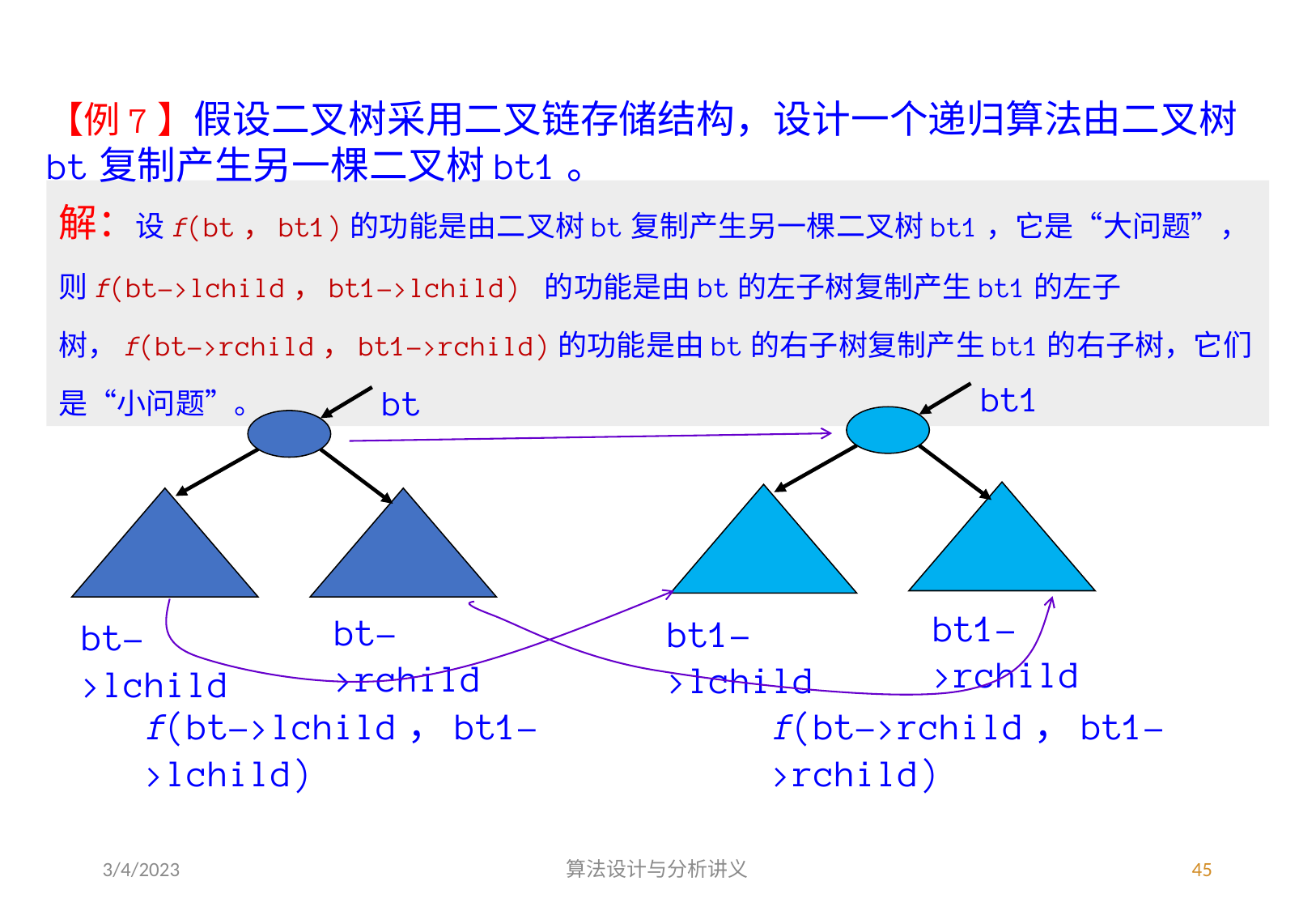

【例7】假设二叉树采用二叉链存储结构，设计一个递归算法由二叉树bt复制产生另一棵二叉树bt1。
解：设f(bt，bt1)的功能是由二叉树bt复制产生另一棵二叉树bt1，它是“大问题”，则f(bt->lchild，bt1->lchild) 的功能是由bt的左子树复制产生bt1的左子树，f(bt->rchild，bt1->rchild)的功能是由bt的右子树复制产生bt1的右子树，它们是“小问题”。
bt1
bt

f(bt->lchild，bt1->lchild)

f(bt->rchild，bt1->rchild)
bt1->rchild
bt->rchild
bt1->lchild
bt->lchild
3/4/2023
算法设计与分析讲义
45